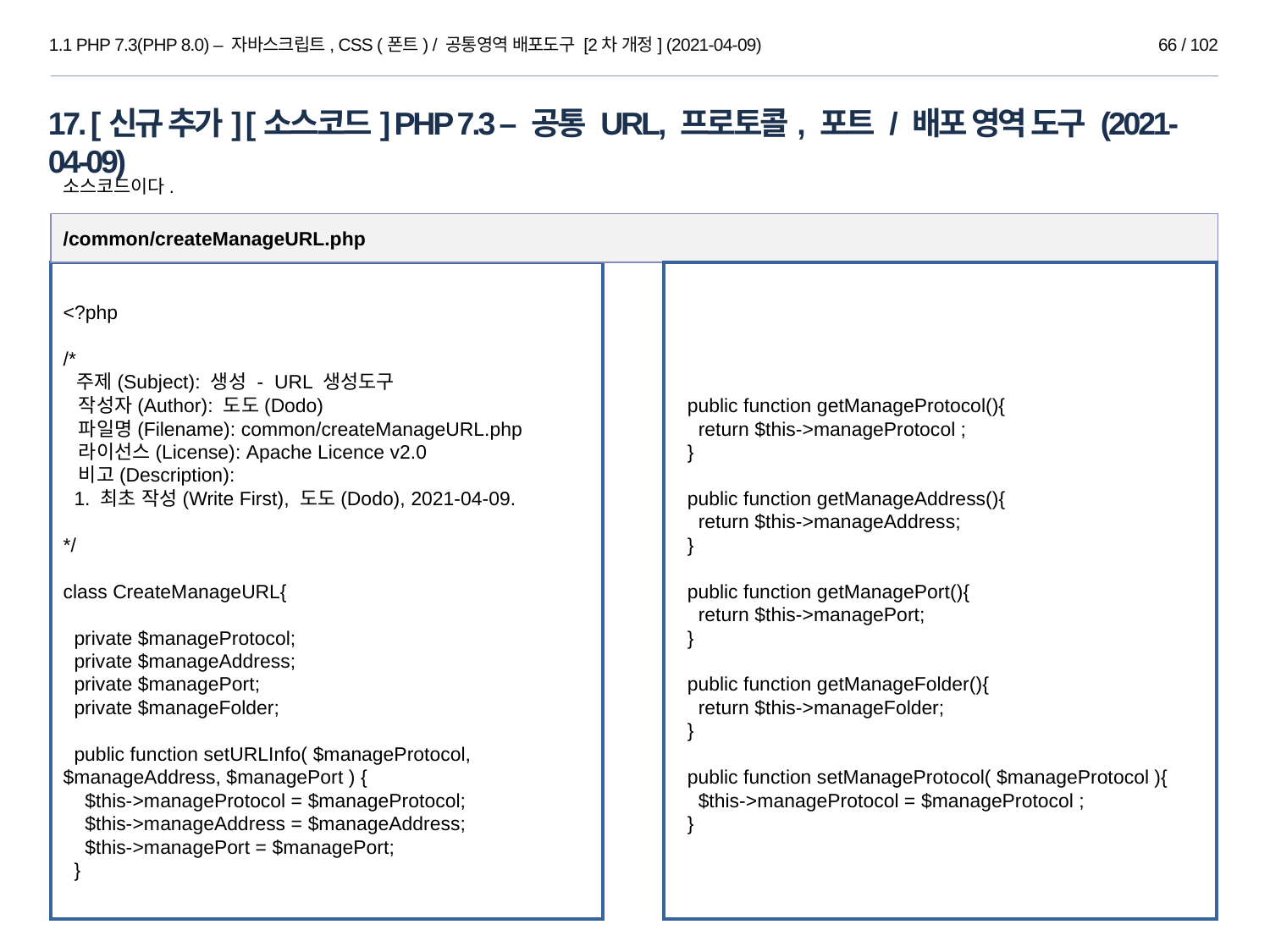

1.1 PHP 7.3(PHP 8.0) – 자바스크립트, CSS (폰트) / 공통영역 배포도구 [2차 개정] (2021-04-09)
66 / 102

17. [신규 추가] [소스코드] PHP 7.3 – 공통 URL, 프로토콜, 포트 / 배포 영역 도구 (2021-04-09)
소스코드이다.
/common/createManageURL.php

  public function getManageProtocol(){
    return $this->manageProtocol ;
  }

  public function getManageAddress(){
    return $this->manageAddress;
  }

  public function getManagePort(){
    return $this->managePort;
  }

  public function getManageFolder(){
    return $this->manageFolder;
  }

  public function setManageProtocol( $manageProtocol ){
    $this->manageProtocol = $manageProtocol ;
  }
<?php

/*
  주제(Subject): 생성 -  URL 생성도구
  작성자(Author): 도도(Dodo)
  파일명(Filename): common/createManageURL.php
  라이선스(License): Apache Licence v2.0
  비고(Description):
  1. 최초 작성(Write First), 도도(Dodo), 2021-04-09.

*/

class CreateManageURL{

  private $manageProtocol;
  private $manageAddress;
  private $managePort;
  private $manageFolder;

  public function setURLInfo( $manageProtocol, $manageAddress, $managePort ) {
    $this->manageProtocol = $manageProtocol;
    $this->manageAddress = $manageAddress;
    $this->managePort = $managePort;
  }